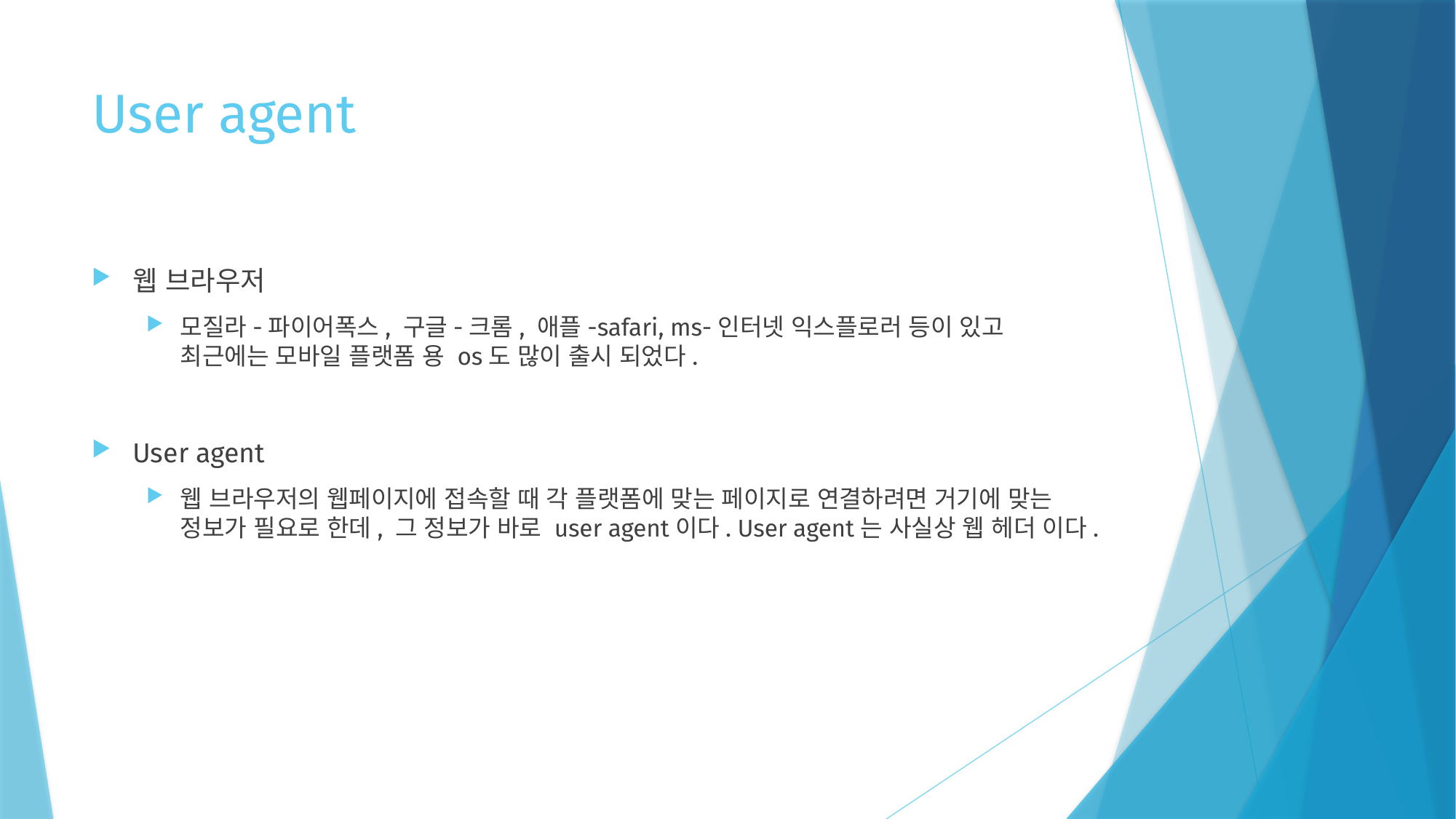

# User agent
웹 브라우저
모질라-파이어폭스, 구글-크롬, 애플-safari, ms-인터넷 익스플로러 등이 있고 최근에는 모바일 플랫폼 용 os도 많이 출시 되었다.

User agent
웹 브라우저의 웹페이지에 접속할 때 각 플랫폼에 맞는 페이지로 연결하려면 거기에 맞는 정보가 필요로 한데, 그 정보가 바로 user agent이다. User agent는 사실상 웹 헤더 이다.